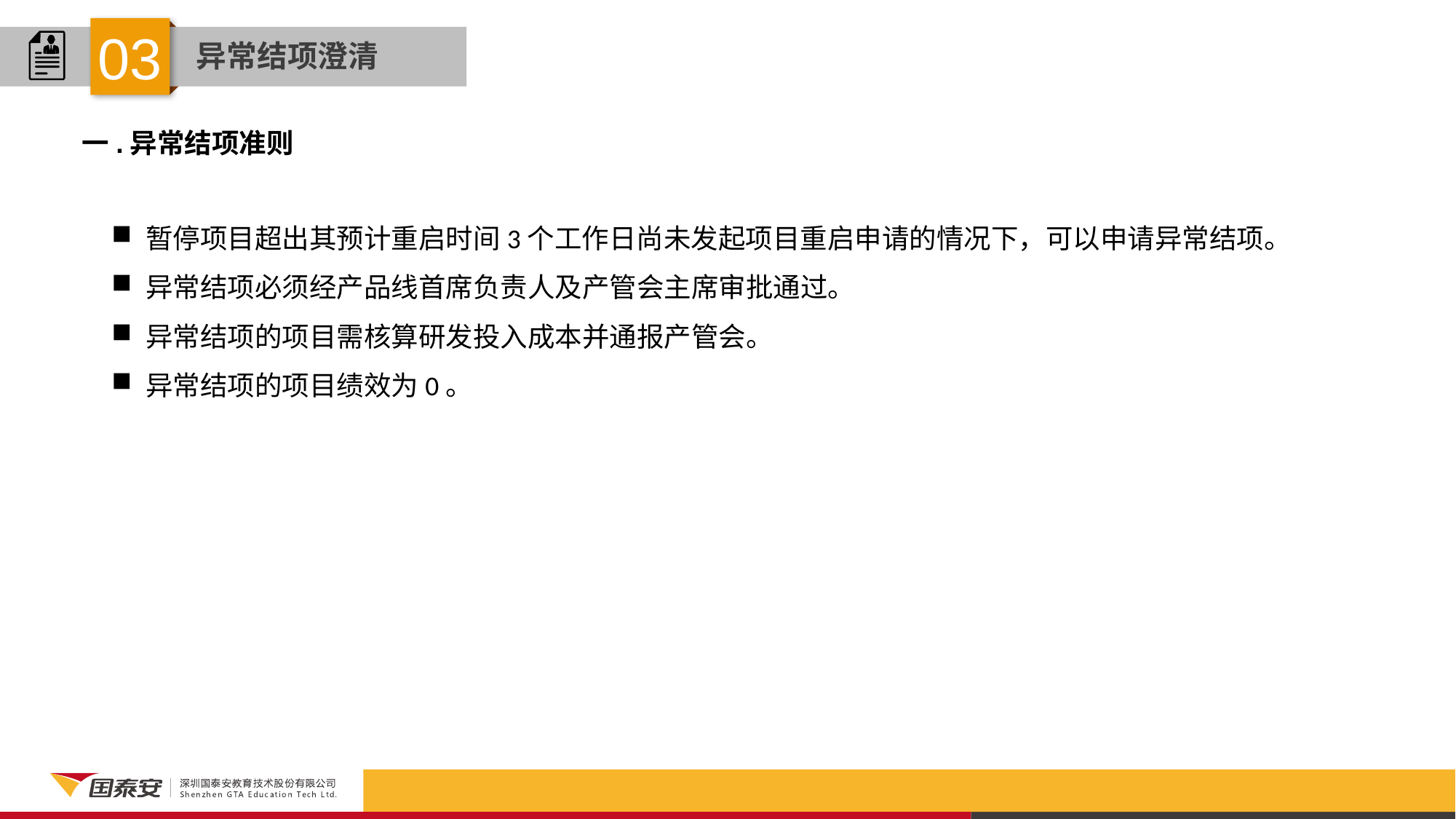

03

异常结项澄清

一.异常结项准则

暂停项目超出其预计重启时间3个工作日尚未发起项目重启申请的情况下，可以申请异常结项。
异常结项必须经产品线首席负责人及产管会主席审批通过。
异常结项的项目需核算研发投入成本并通报产管会。
异常结项的项目绩效为0。